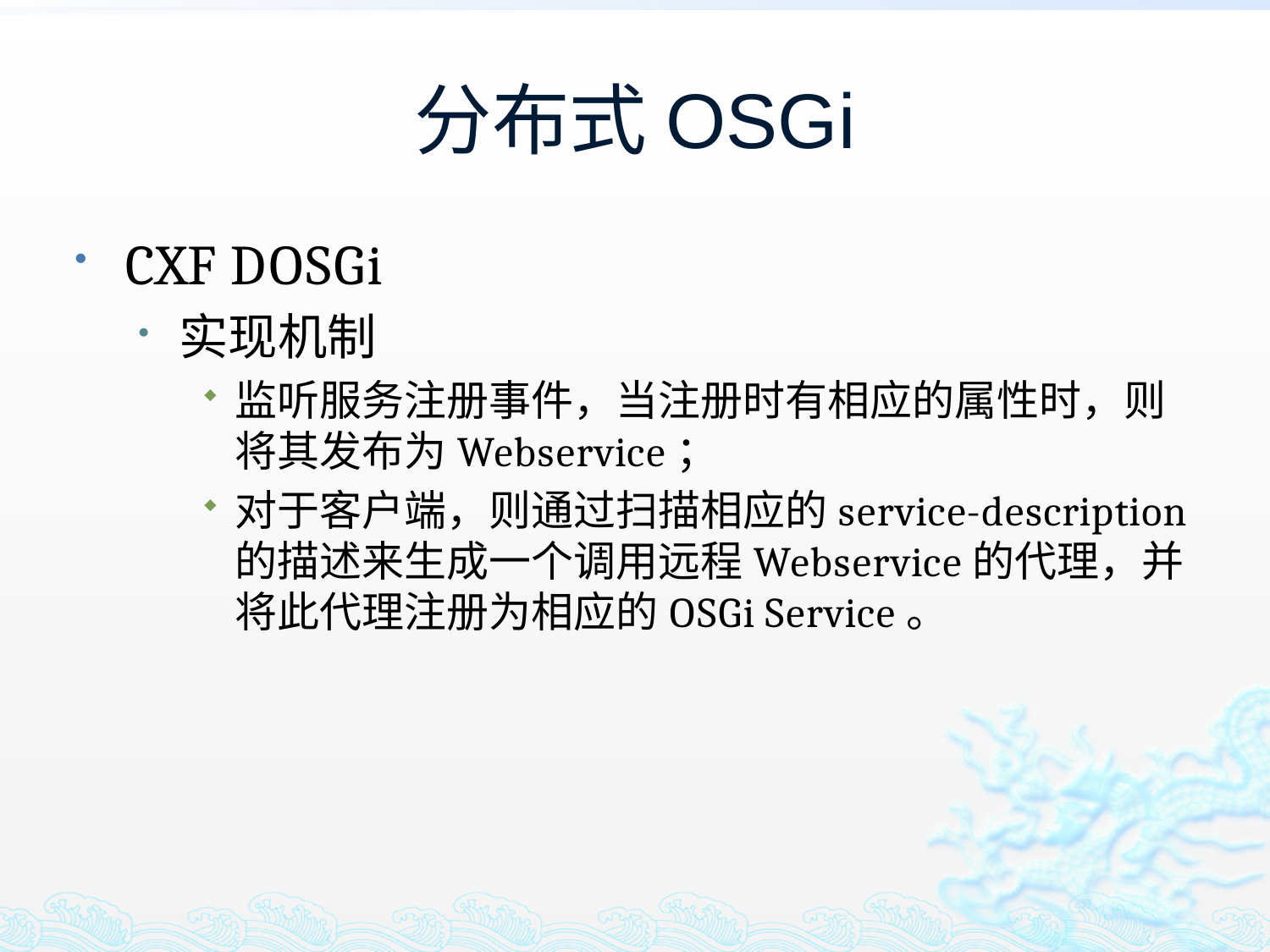

# 分布式OSGi
CXF DOSGi
实现机制
监听服务注册事件，当注册时有相应的属性时，则将其发布为Webservice；
对于客户端，则通过扫描相应的service-description的描述来生成一个调用远程Webservice的代理，并将此代理注册为相应的OSGi Service。